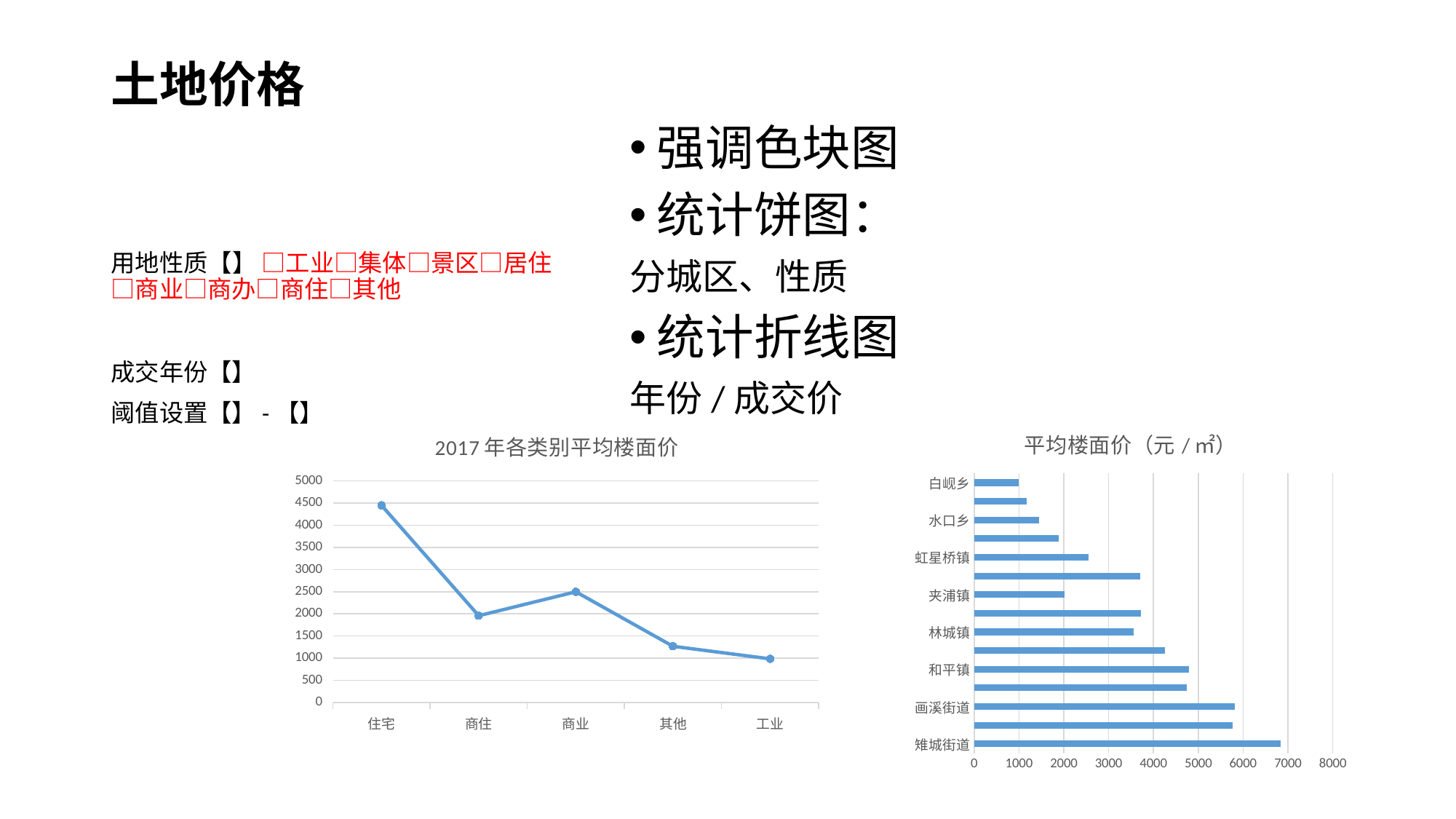

# 土地价格
强调色块图
统计饼图：
分城区、性质
统计折线图
年份/成交价
用地性质【】 □工业□集体□景区□居住□商业□商办□商住□其他

成交年份【】
阈值设置【】-【】

### Chart:

| Category | 平均楼面价（元/㎡） |
|---|---|
| 雉城街道 | 6839.0 |
| 太湖街道 | 5771.0 |
| 画溪街道 | 5816.84 |
| 泗安镇 | 4748.0 |
| 和平镇 | 4793.9 |
| 煤山镇 | 4264.0 |
| 林城镇 | 3563.0 |
| 洪桥镇 | 3725.0 |
| 夹浦镇 | 2022.0 |
| 李家巷镇 | 3702.0 |
| 虹星桥镇 | 2553.0 |
| 小浦镇 | 1881.0 |
| 水口乡 | 1449.0 |
| 吕山乡 | 1170.0 |
| 白岘乡 | 988.0 |

### Chart: 2017年各类别平均楼面价

| Category | 平均楼面价（元/㎡） |
|---|---|
| 住宅 | 4447.83 |
| 商住 | 1959.38 |
| 商业 | 2497.6 |
| 其他 | 1269.0 |
| 工业 | 986.0 |